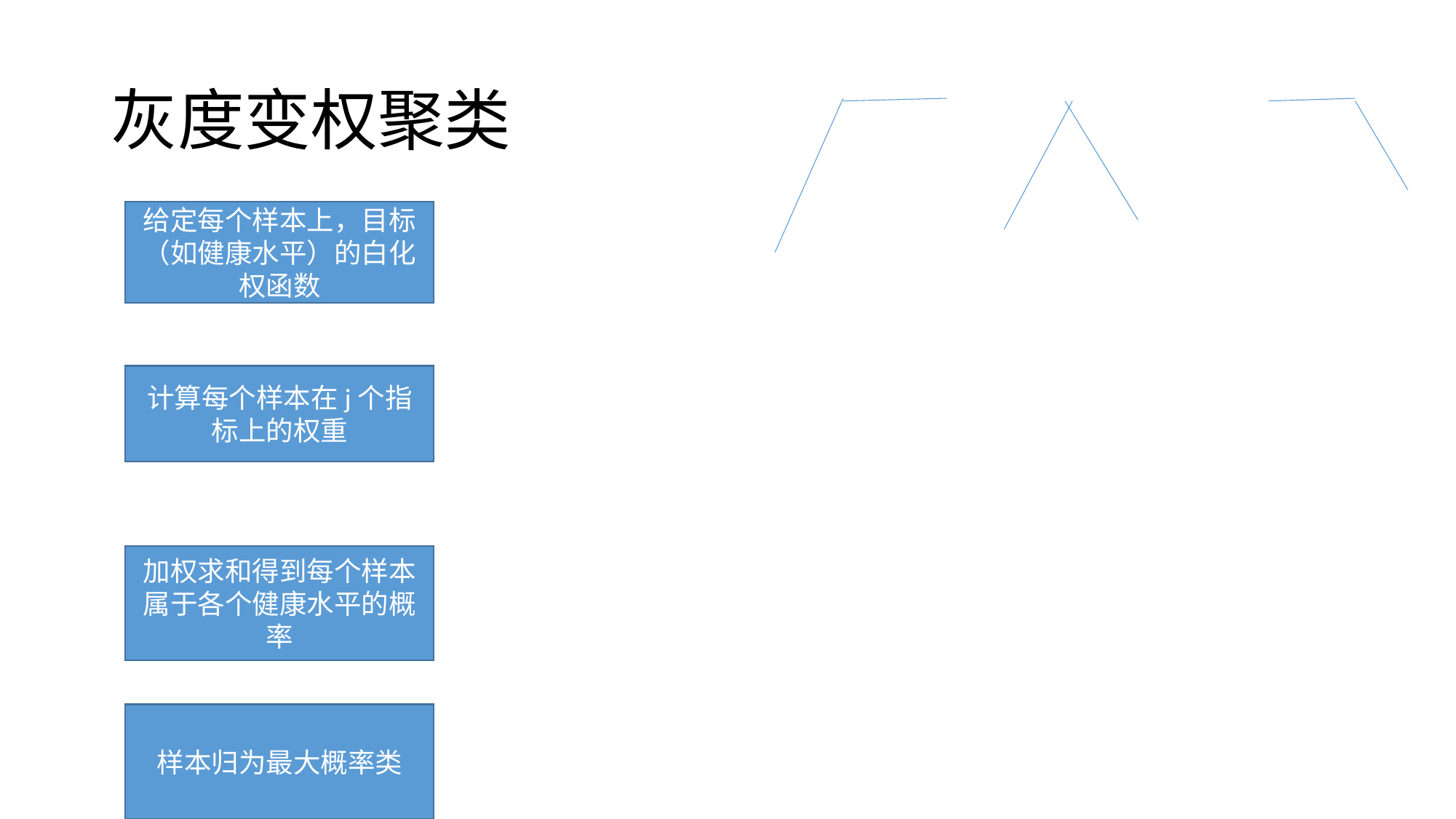

# 灰度变权聚类
给定每个样本上，目标（如健康水平）的白化权函数
计算每个样本在j个指标上的权重
加权求和得到每个样本属于各个健康水平的概率
样本归为最大概率类